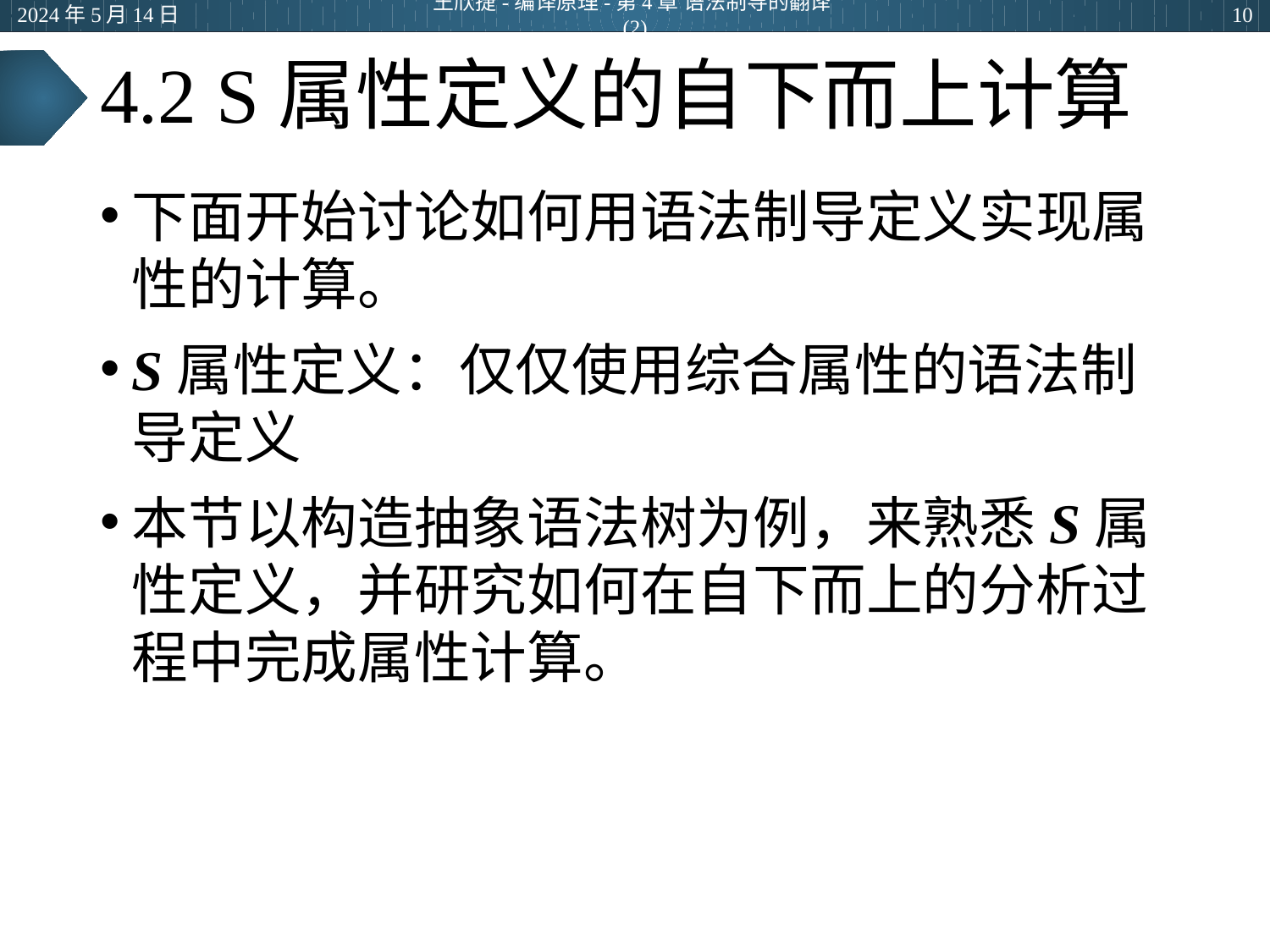

2024年5月14日
王欣捷-编译原理-第4章 语法制导的翻译(2)
10
# 4.2 S属性定义的自下而上计算
下面开始讨论如何用语法制导定义实现属性的计算。
S属性定义：仅仅使用综合属性的语法制导定义
本节以构造抽象语法树为例，来熟悉S属性定义，并研究如何在自下而上的分析过程中完成属性计算。